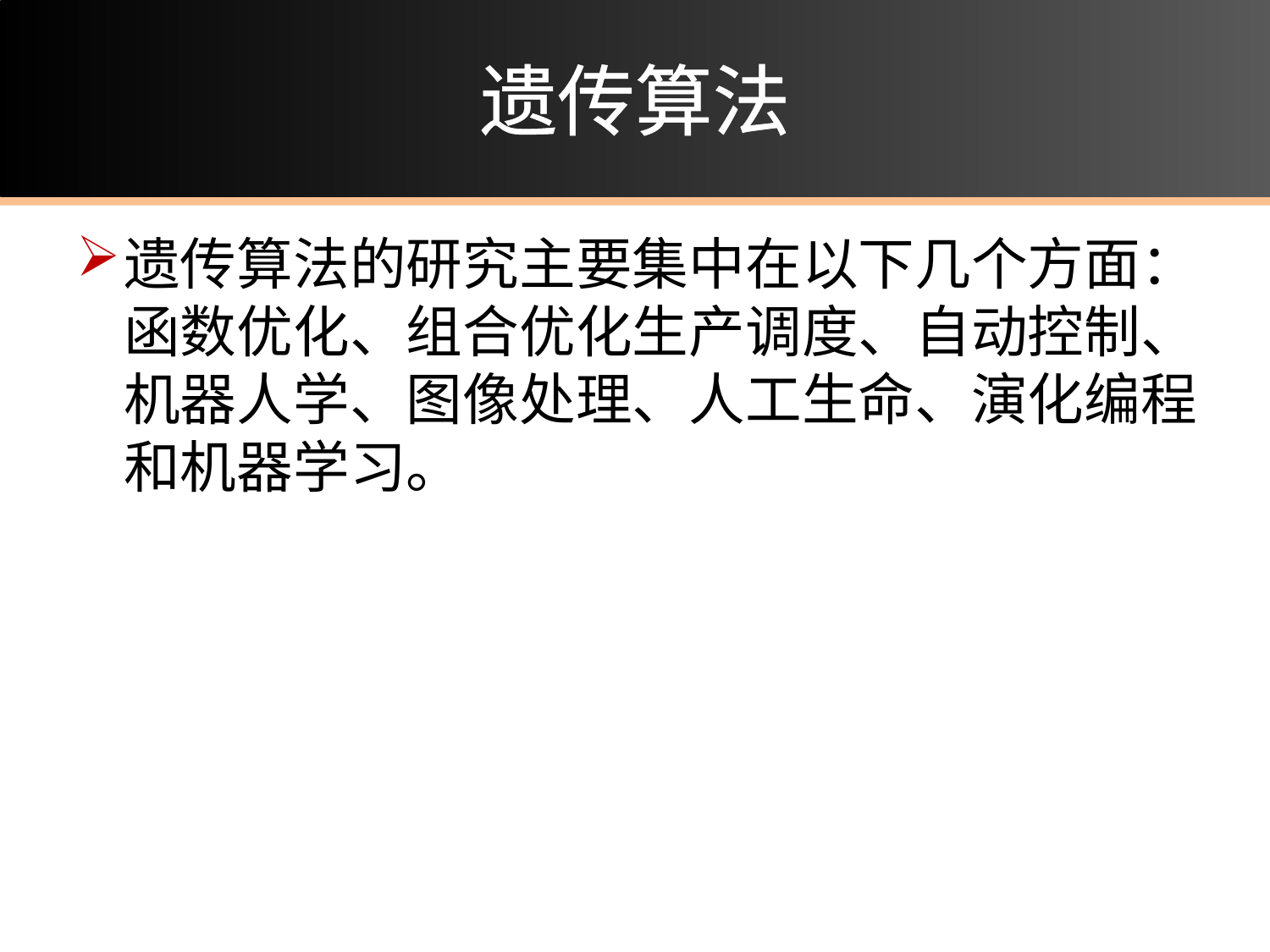

# 遗传算法
遗传算法的研究主要集中在以下几个方面：函数优化、组合优化生产调度、自动控制、机器人学、图像处理、人工生命、演化编程和机器学习。